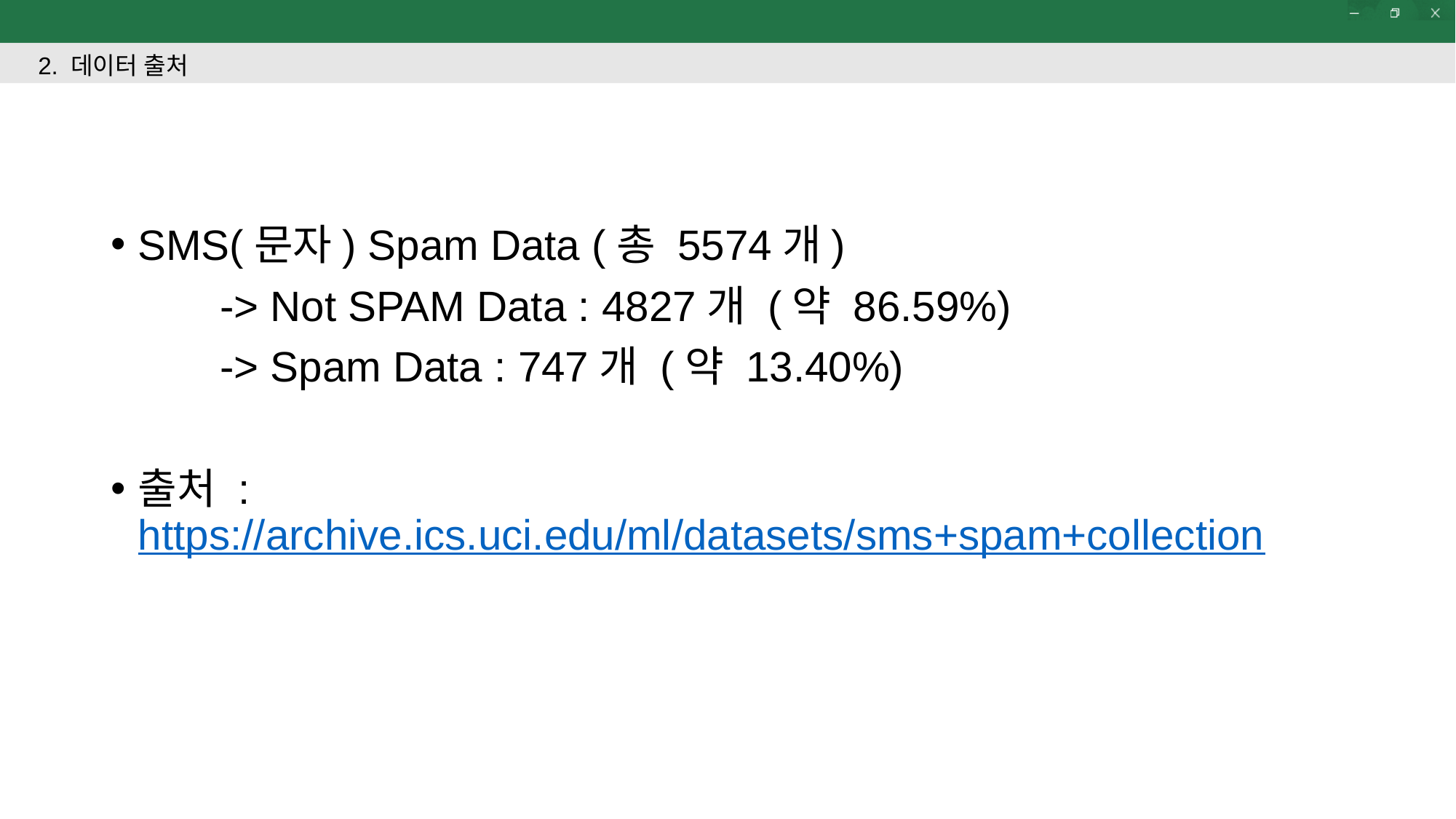

2. 데이터 출처
SMS(문자) Spam Data (총 5574개)
	-> Not SPAM Data : 4827개 (약 86.59%)
	-> Spam Data : 747개 (약 13.40%)

출처 : https://archive.ics.uci.edu/ml/datasets/sms+spam+collection